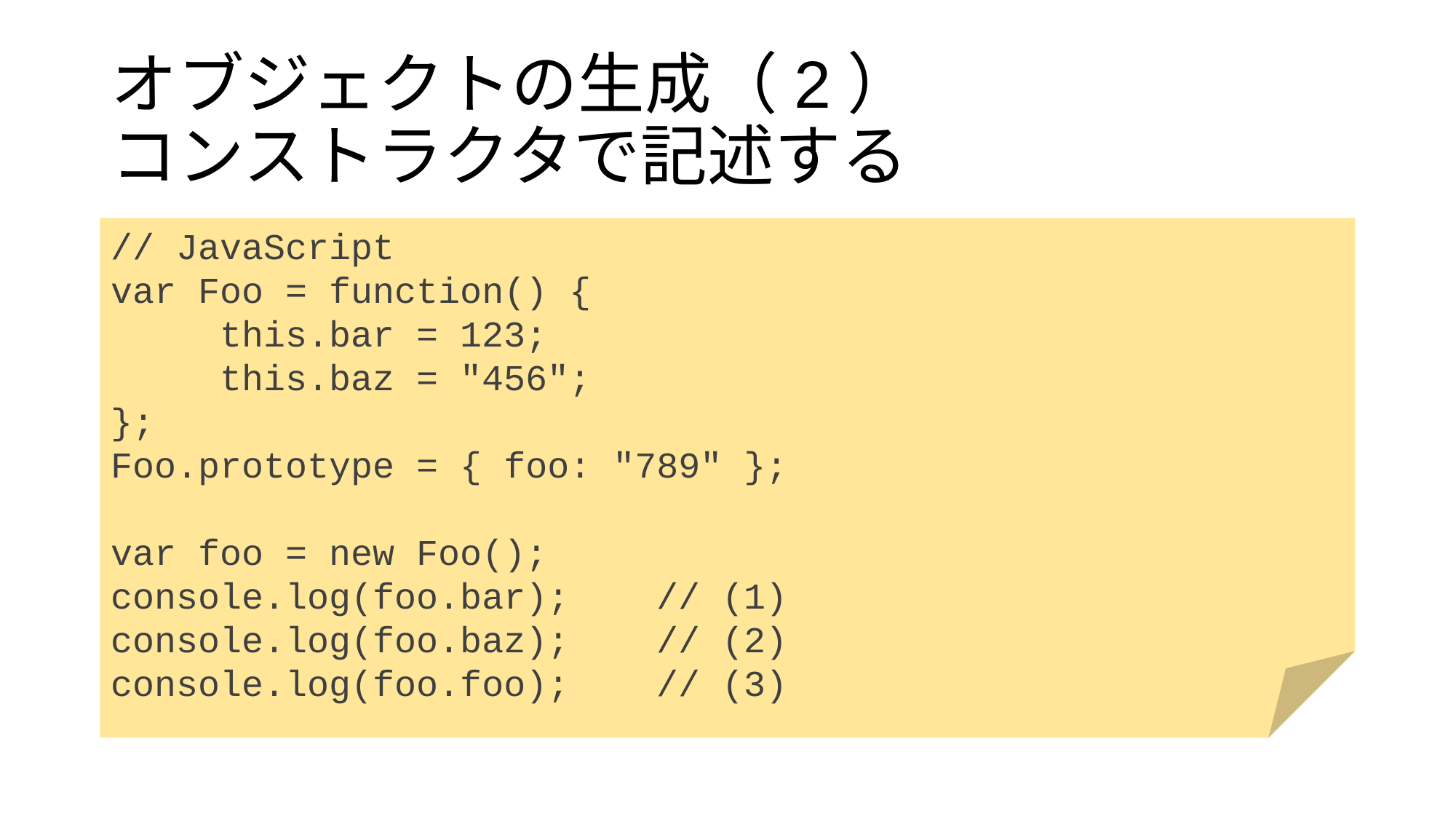

# オブジェクトの生成（2） コンストラクタで記述する

// JavaScript
var Foo = function() {
	this.bar = 123;
	this.baz = "456";
};
Foo.prototype = { foo: "789" };

var foo = new Foo();
console.log(foo.bar); 	// (1)
console.log(foo.baz); 	// (2)
console.log(foo.foo); 	// (3)